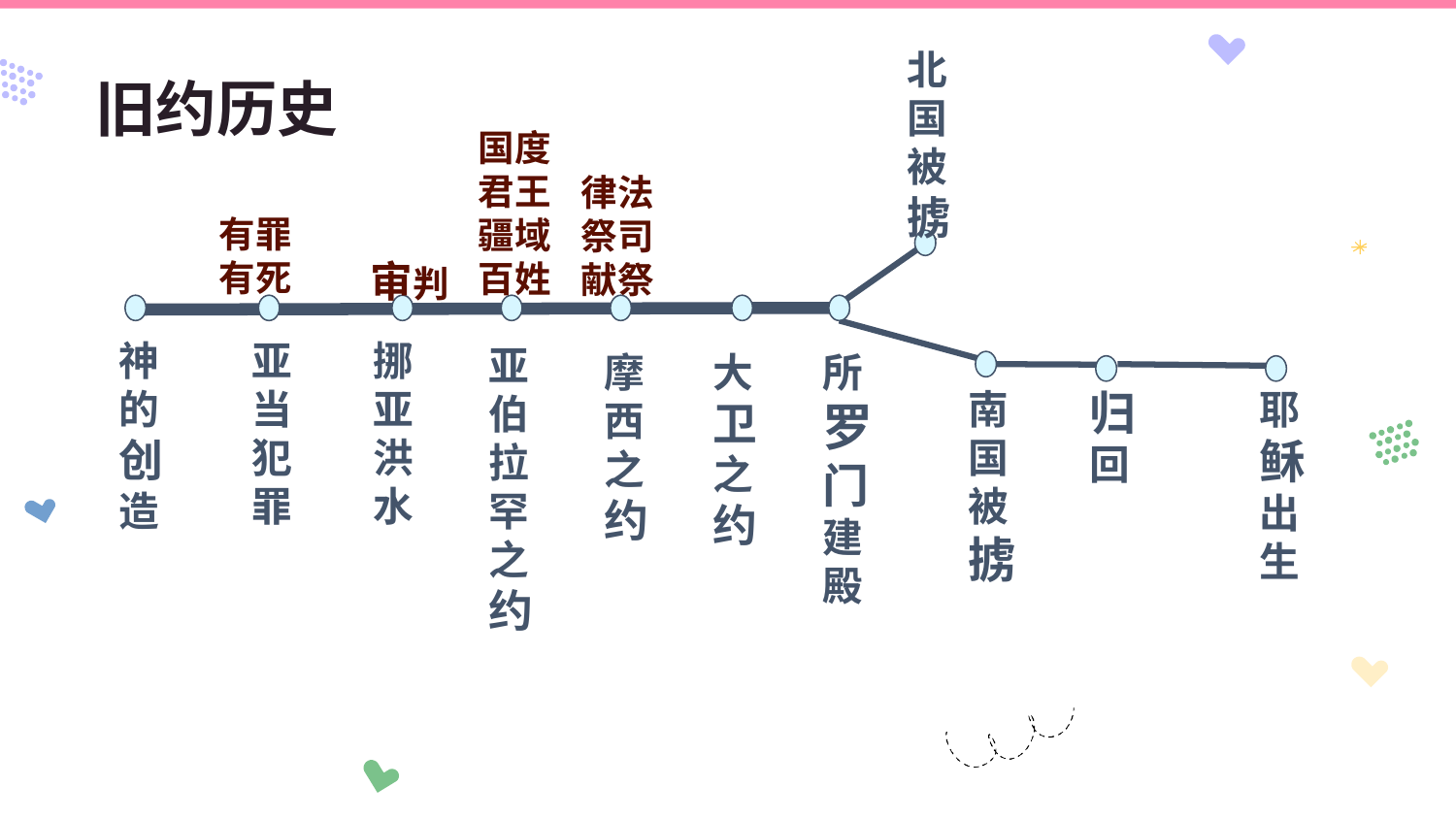

北国被掳
# 旧约历史
国度
君王
疆域
百姓

律法
祭司
献祭
有罪
有死

 审判

神的创造
亚当犯罪
挪亚洪水
亚伯拉罕之约
摩西
之约
大卫之约
所罗门建殿

南国被掳
归回
耶稣出生